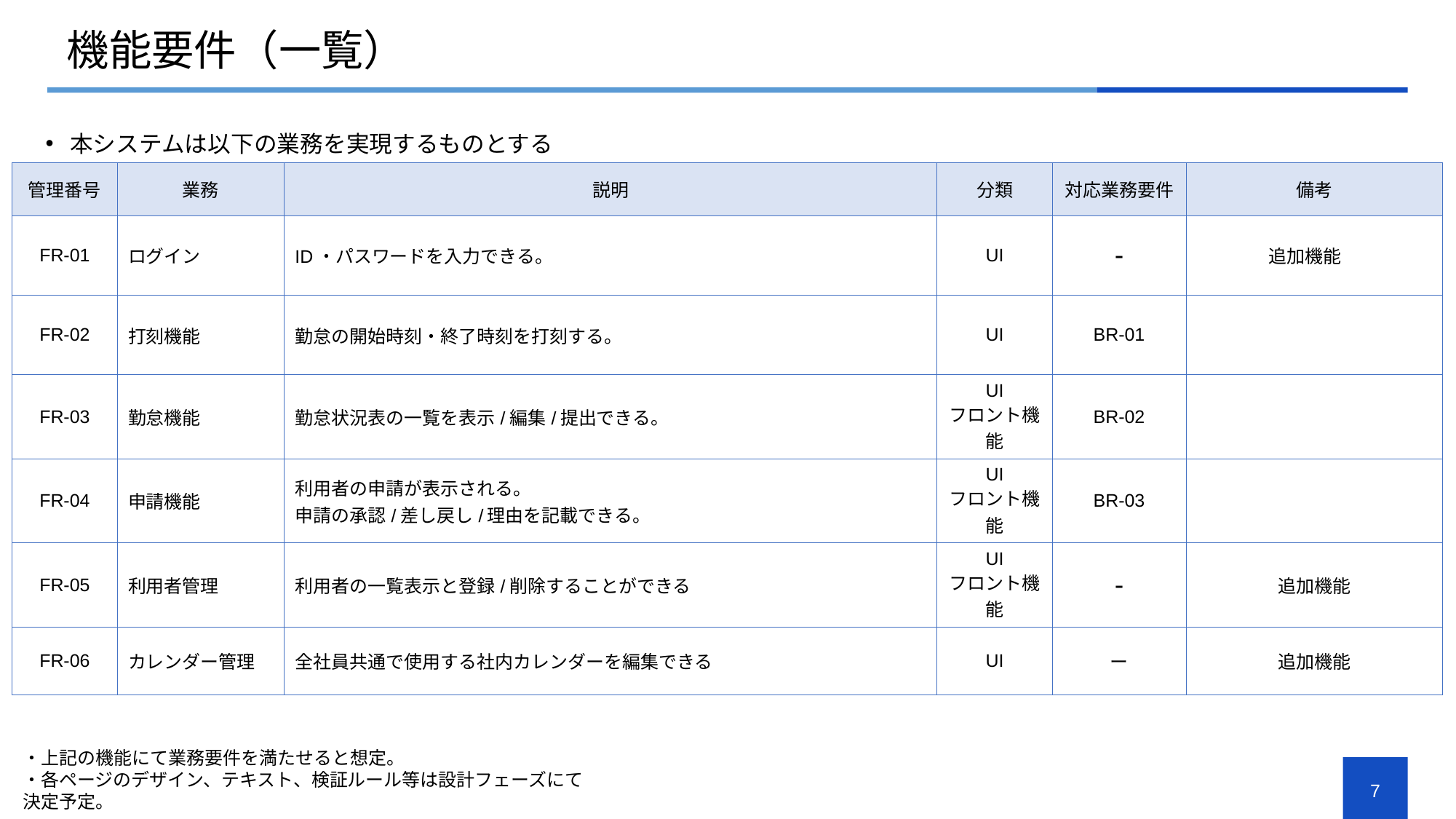

# 機能要件（一覧）

本システムは以下の業務を実現するものとする
| 管理番号 | 業務 | 説明 | 分類 | 対応業務要件 | 備考 |
| --- | --- | --- | --- | --- | --- |
| FR-01 | ログイン | ID・パスワードを入力できる。 | UI | - | 追加機能 |
| FR-02 | 打刻機能 | 勤怠の開始時刻・終了時刻を打刻する。 | UI | BR-01 |  |
| FR-03 | 勤怠機能 | 勤怠状況表の一覧を表示/編集/提出できる。 | UI フロント機能 | BR-02 |  |
| FR-04 | 申請機能 | 利用者の申請が表示される。 申請の承認/差し戻し/理由を記載できる。 | UI フロント機能 | BR-03 |  |
| FR-05 | 利用者管理 | 利用者の一覧表示と登録/削除することができる | UI フロント機能 | - | 追加機能 |
| FR-06 | カレンダー管理 | 全社員共通で使用する社内カレンダーを編集できる | UI | ー | 追加機能 |
・上記の機能にて業務要件を満たせると想定。
・各ページのデザイン、テキスト、検証ルール等は設計フェーズにて決定予定。
7